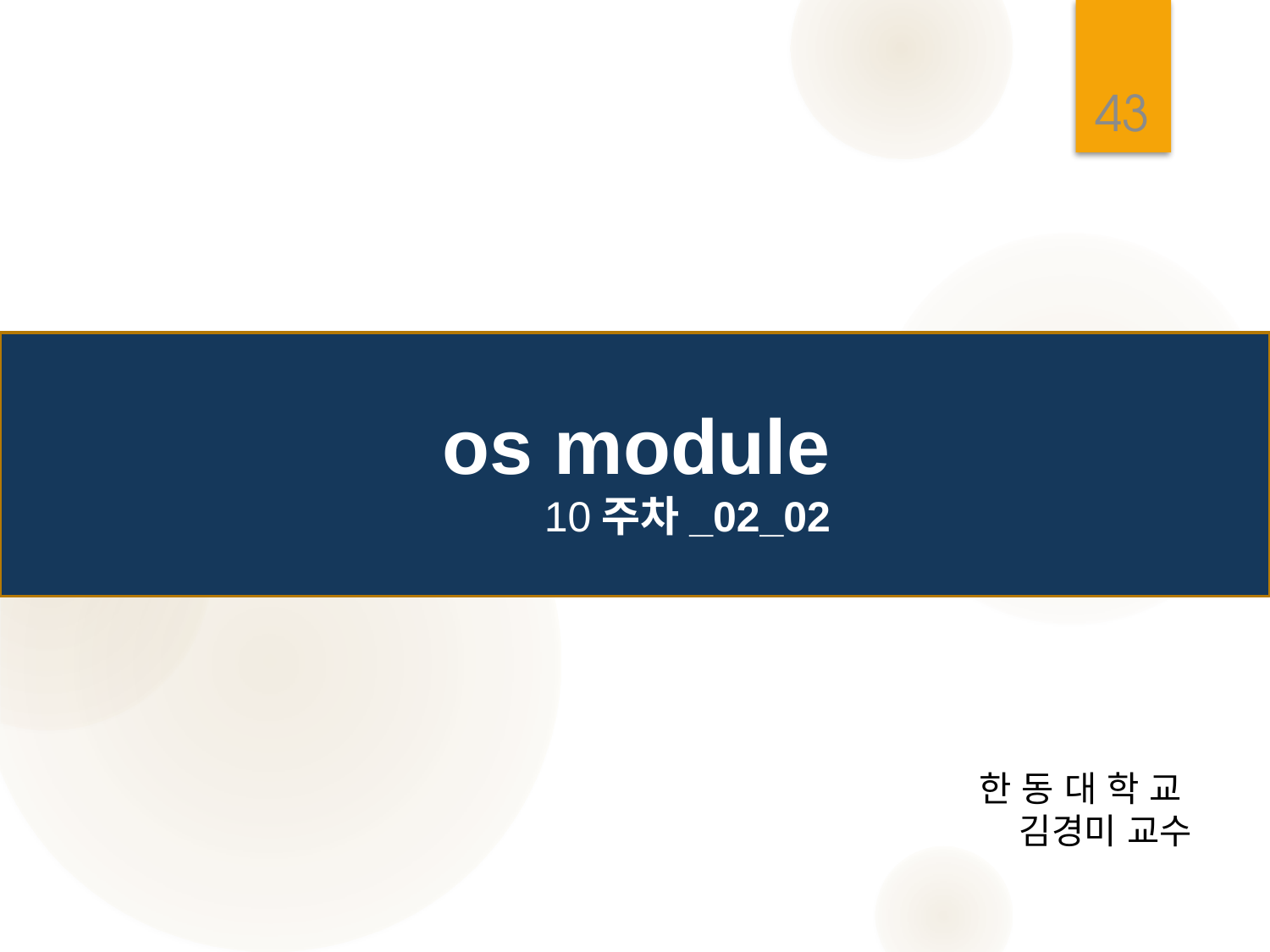

43

# os module 10주차_02_02
한 동 대 학 교
김경미 교수